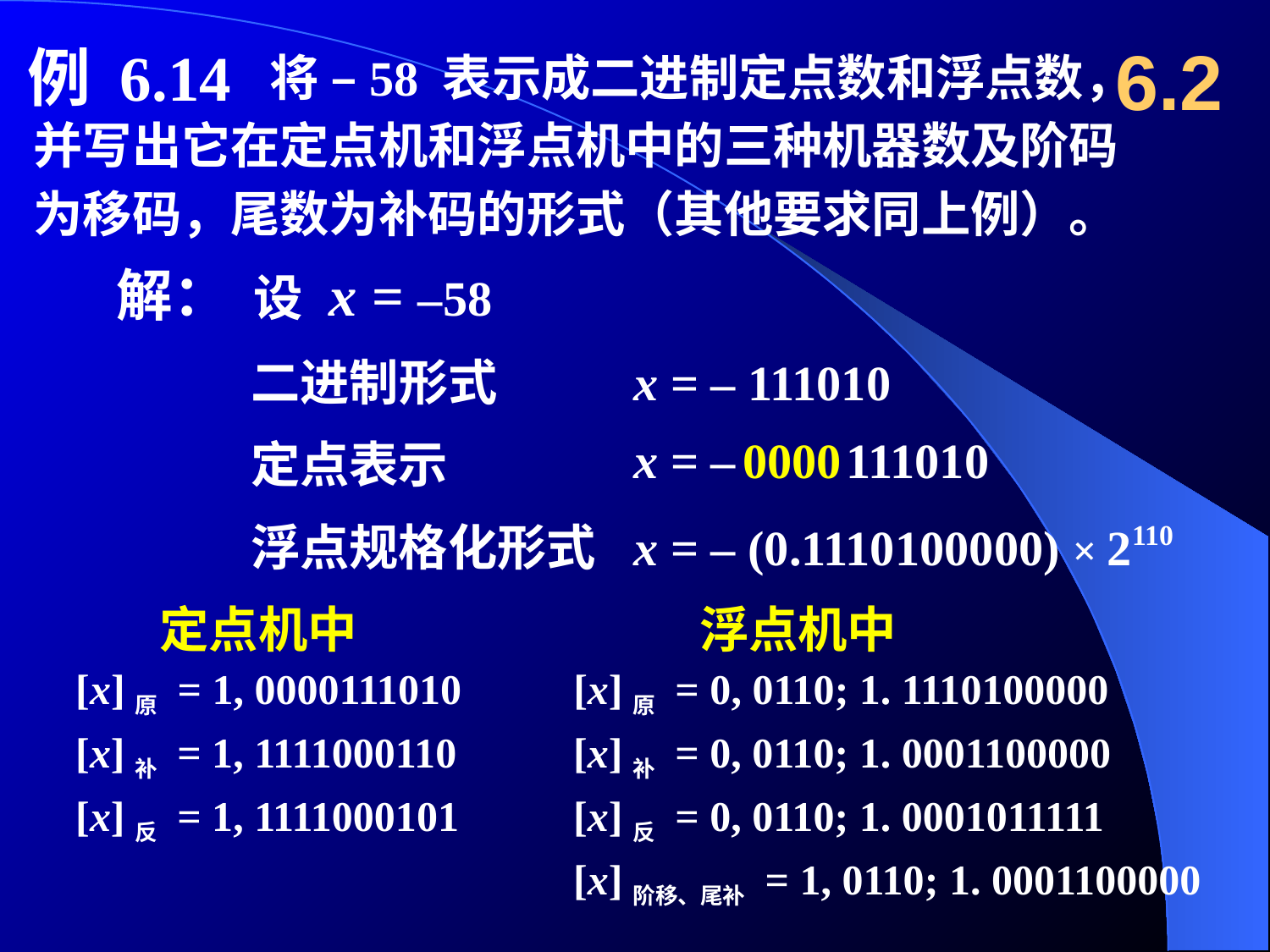

6.2
例 6.14
                    将 –58 表示成二进制定点数和浮点数，
并写出它在定点机和浮点机中的三种机器数及阶码
为移码，尾数为补码的形式（其他要求同上例）。
解：
设 x = –58
二进制形式
x = – 111010
x = –         111010
0000
定点表示
浮点规格化形式
x = – (0.1110100000) × 2110
定点机中
浮点机中
[x]原 = 1, 0000111010
[x]原 = 0, 0110; 1. 1110100000
[x]补 = 1, 1111000110
[x]补 = 0, 0110; 1. 0001100000
[x]反 = 1, 1111000101
[x]反 = 0, 0110; 1. 0001011111
[x]阶移、尾补 = 1, 0110; 1. 0001100000